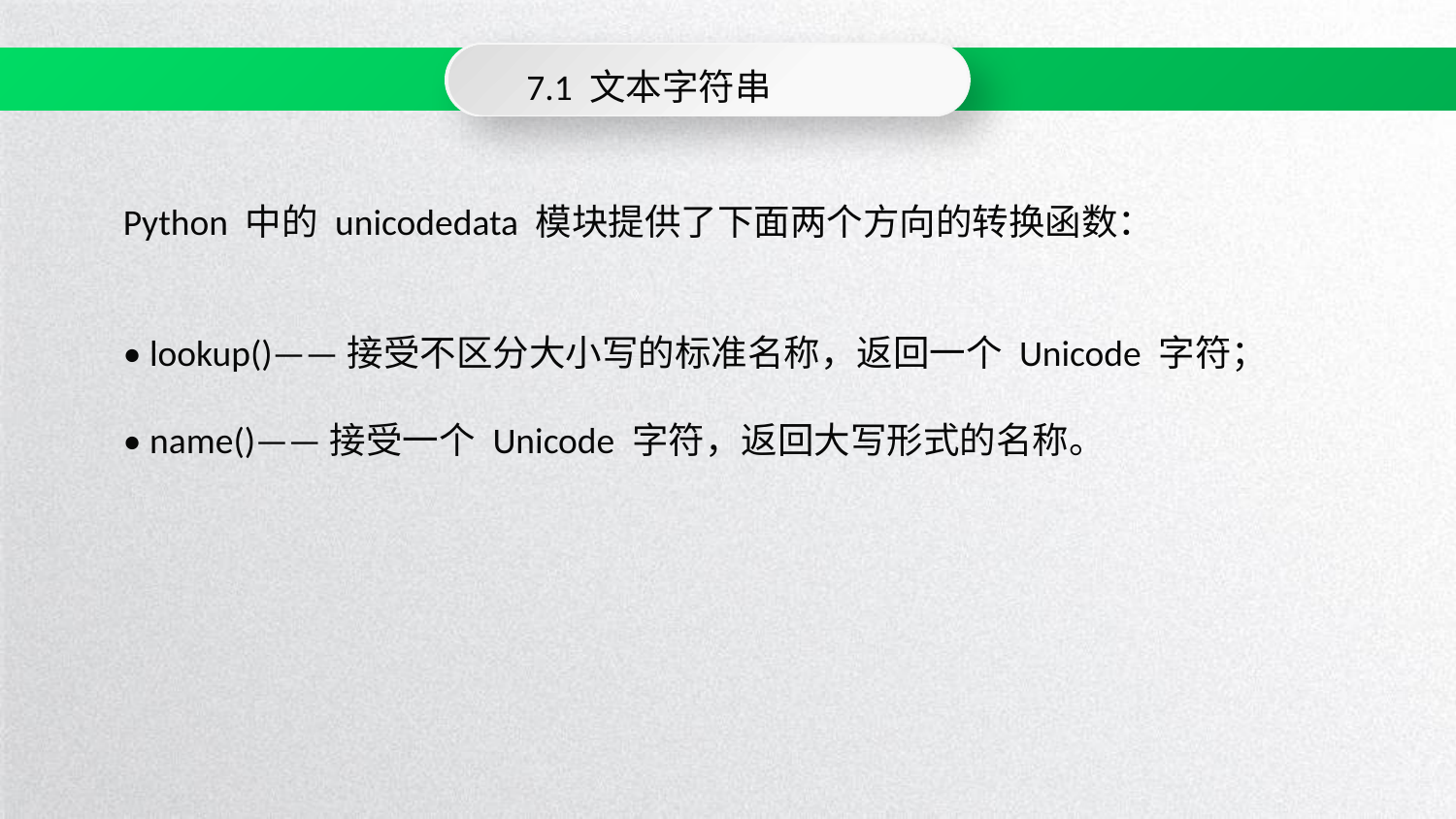

7.1 文本字符串
Python 中的 unicodedata 模块提供了下面两个方向的转换函数：

• lookup()——接受不区分大小写的标准名称，返回一个 Unicode 字符；

• name()——接受一个 Unicode 字符，返回大写形式的名称。